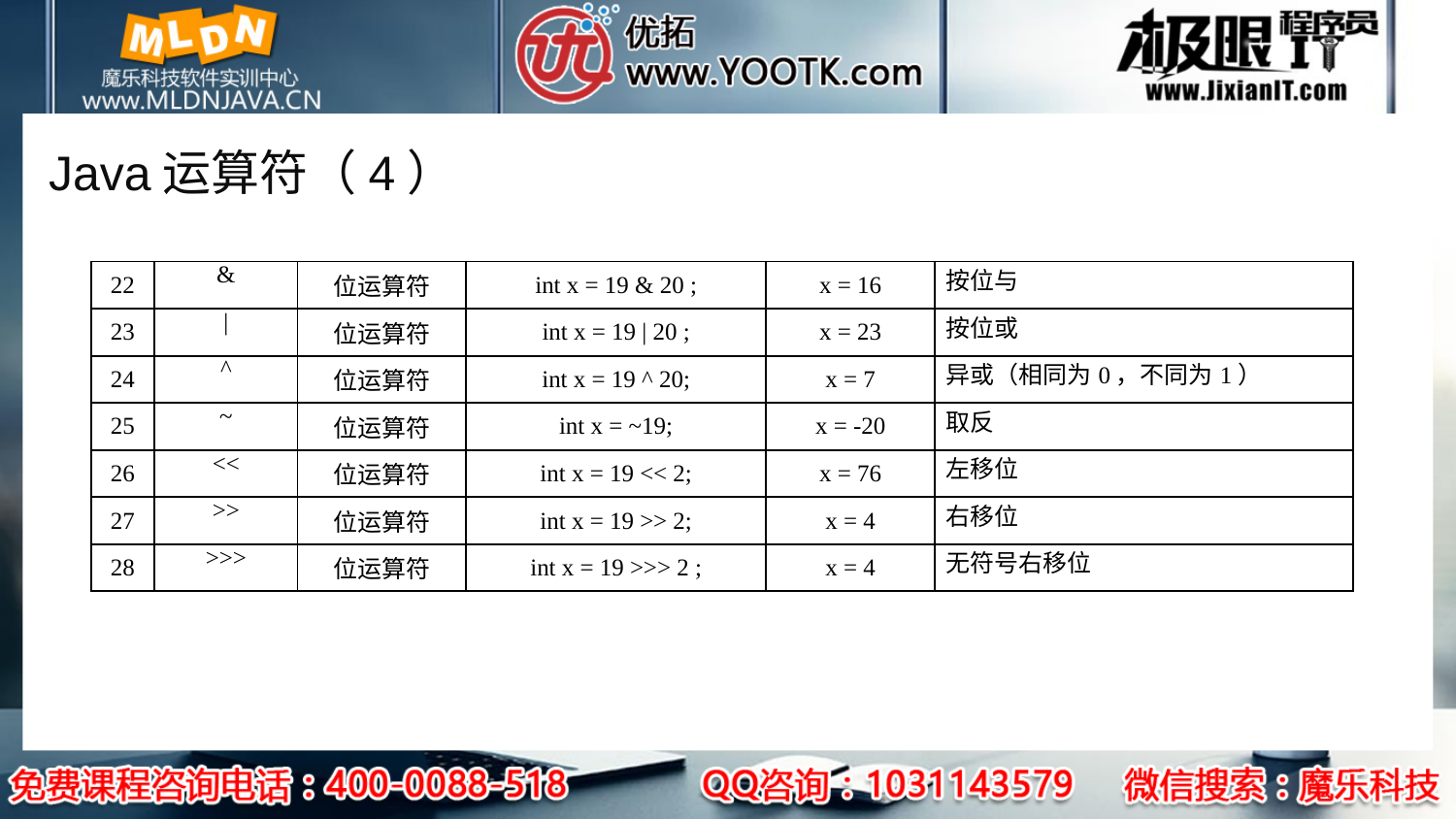

# Java运算符（4）
| 22 | & | 位运算符 | int x = 19 & 20 ; | x = 16 | 按位与 |
| --- | --- | --- | --- | --- | --- |
| 23 | | | 位运算符 | int x = 19 | 20 ; | x = 23 | 按位或 |
| 24 | ^ | 位运算符 | int x = 19 ^ 20; | x = 7 | 异或（相同为0，不同为1） |
| 25 | ~ | 位运算符 | int x = ~19; | x = -20 | 取反 |
| 26 | << | 位运算符 | int x = 19 << 2; | x = 76 | 左移位 |
| 27 | >> | 位运算符 | int x = 19 >> 2; | x = 4 | 右移位 |
| 28 | >>> | 位运算符 | int x = 19 >>> 2 ; | x = 4 | 无符号右移位 |